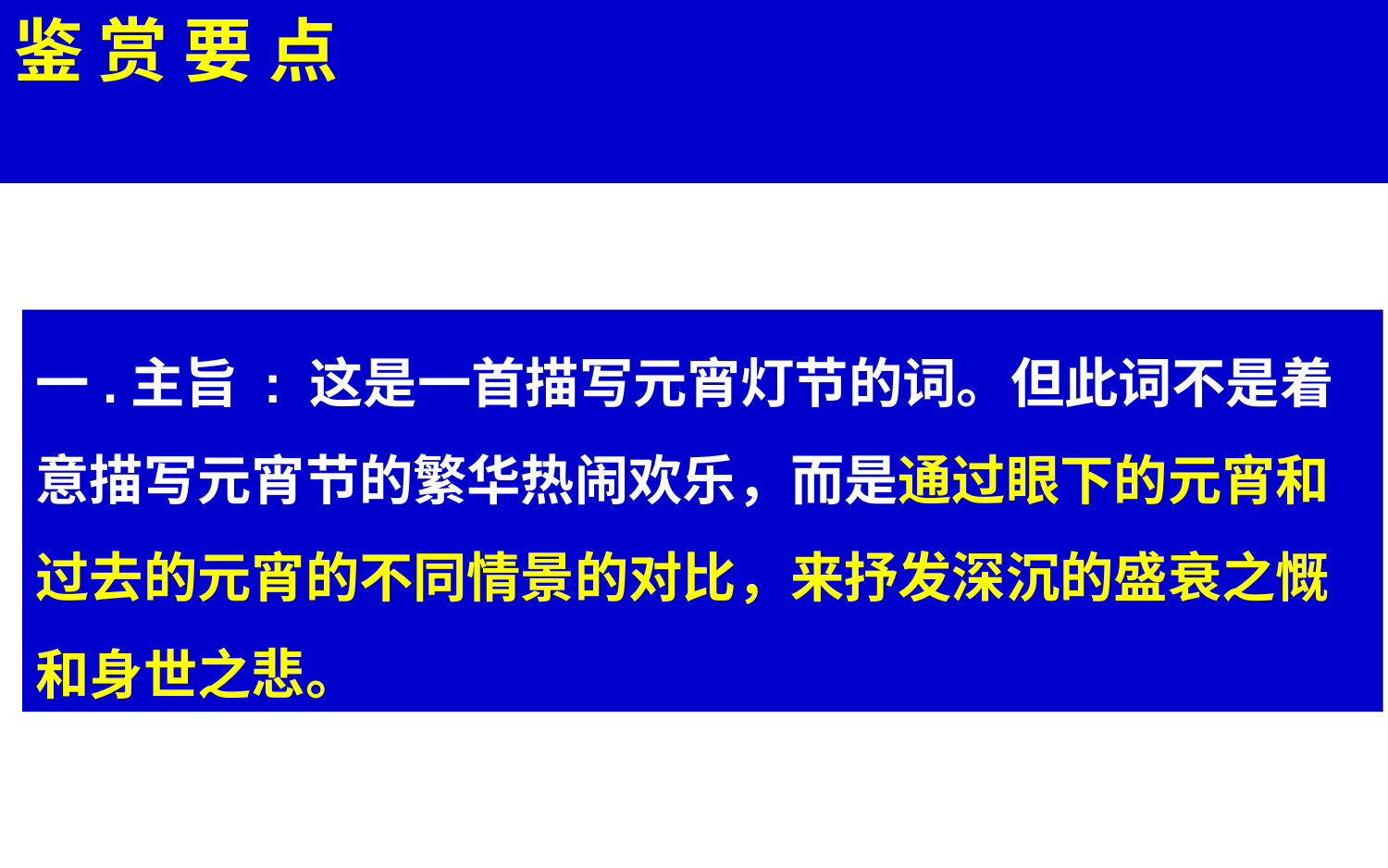

鉴 赏 要 点
一.主旨 : 这是一首描写元宵灯节的词。但此词不是着意描写元宵节的繁华热闹欢乐，而是通过眼下的元宵和过去的元宵的不同情景的对比，来抒发深沉的盛衰之慨和身世之悲。